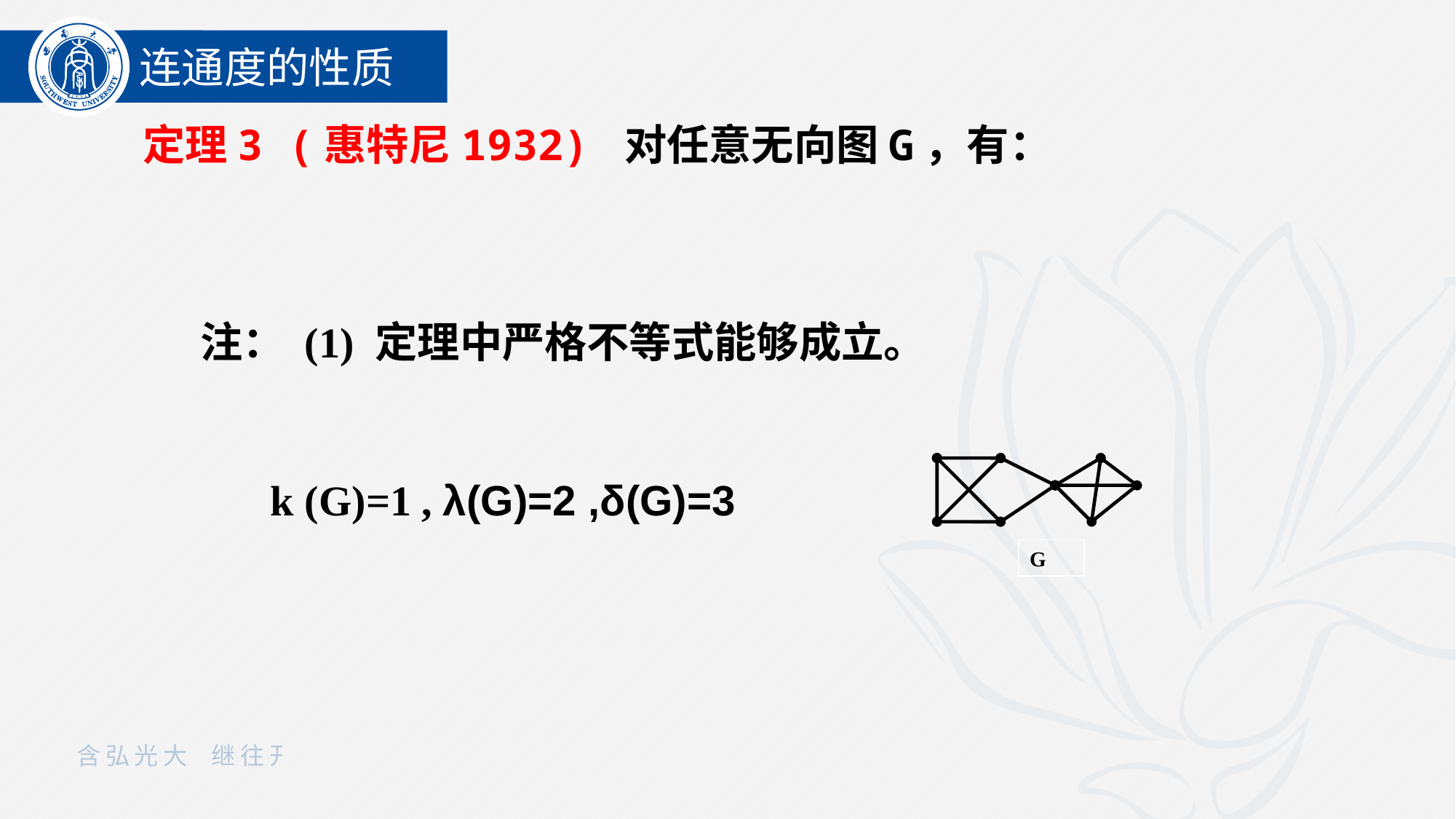

连通度的性质
     定理3 (惠特尼1932) 对任意无向图G，有：
     注： (1) 定理中严格不等式能够成立。

G
     k (G)=1 , λ(G)=2 ,δ(G)=3